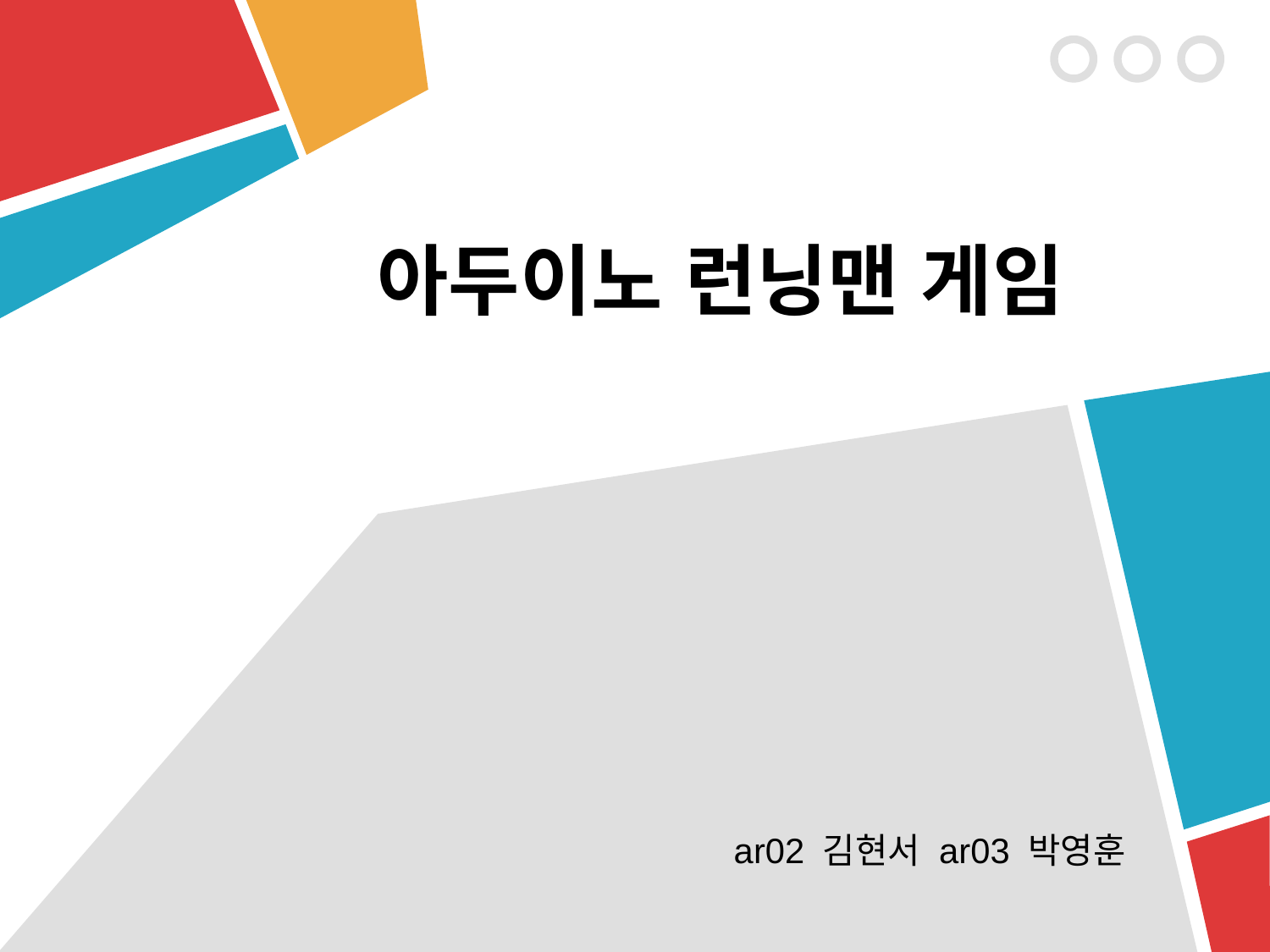

# 아두이노 런닝맨 게임
ar02 김현서 ar03 박영훈